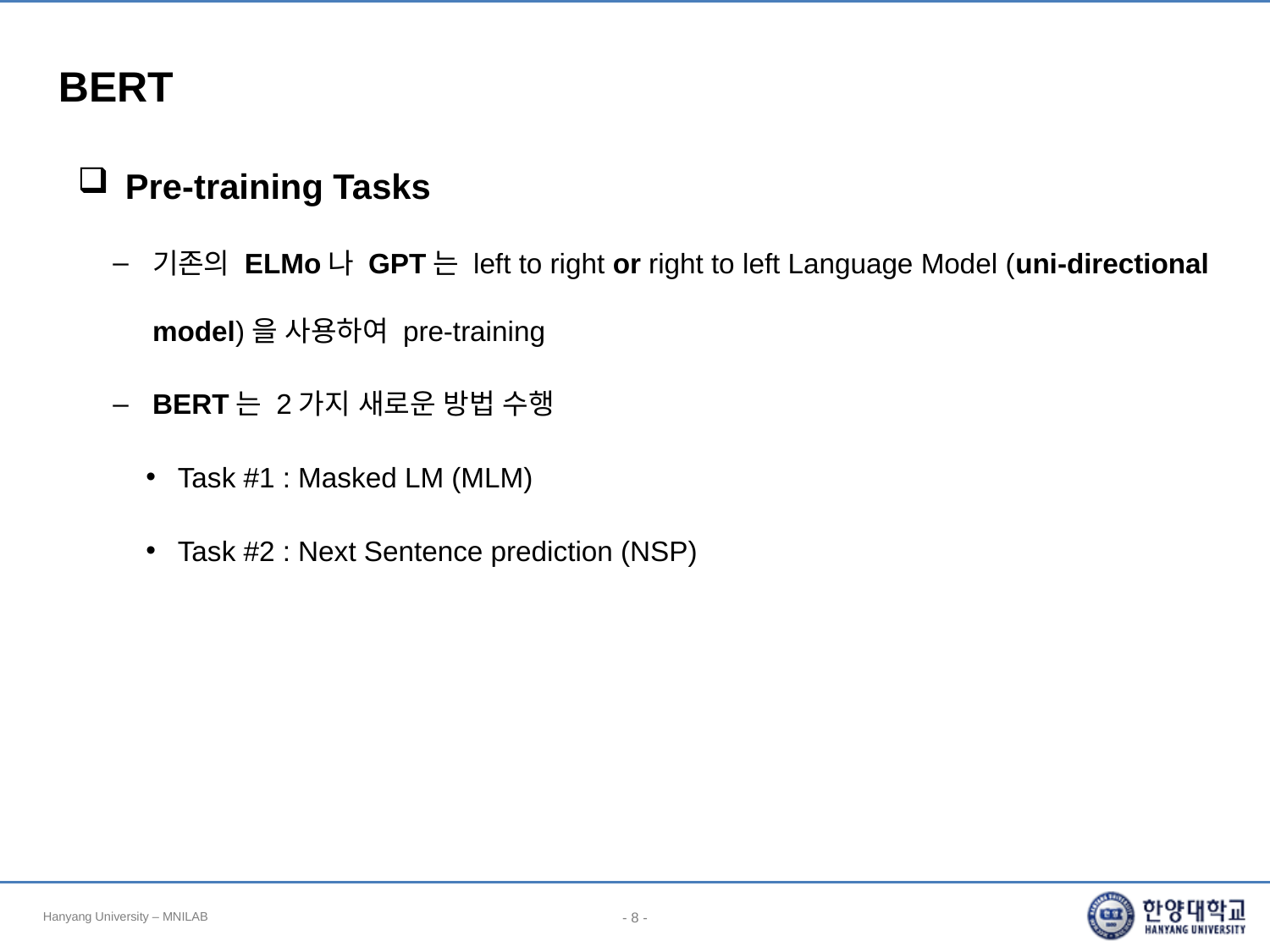

# BERT
Pre-training Tasks
기존의 ELMo나 GPT는 left to right or right to left Language Model (uni-directional model)을 사용하여 pre-training
BERT는 2가지 새로운 방법 수행
Task #1 : Masked LM (MLM)
Task #2 : Next Sentence prediction (NSP)

I. Select Device